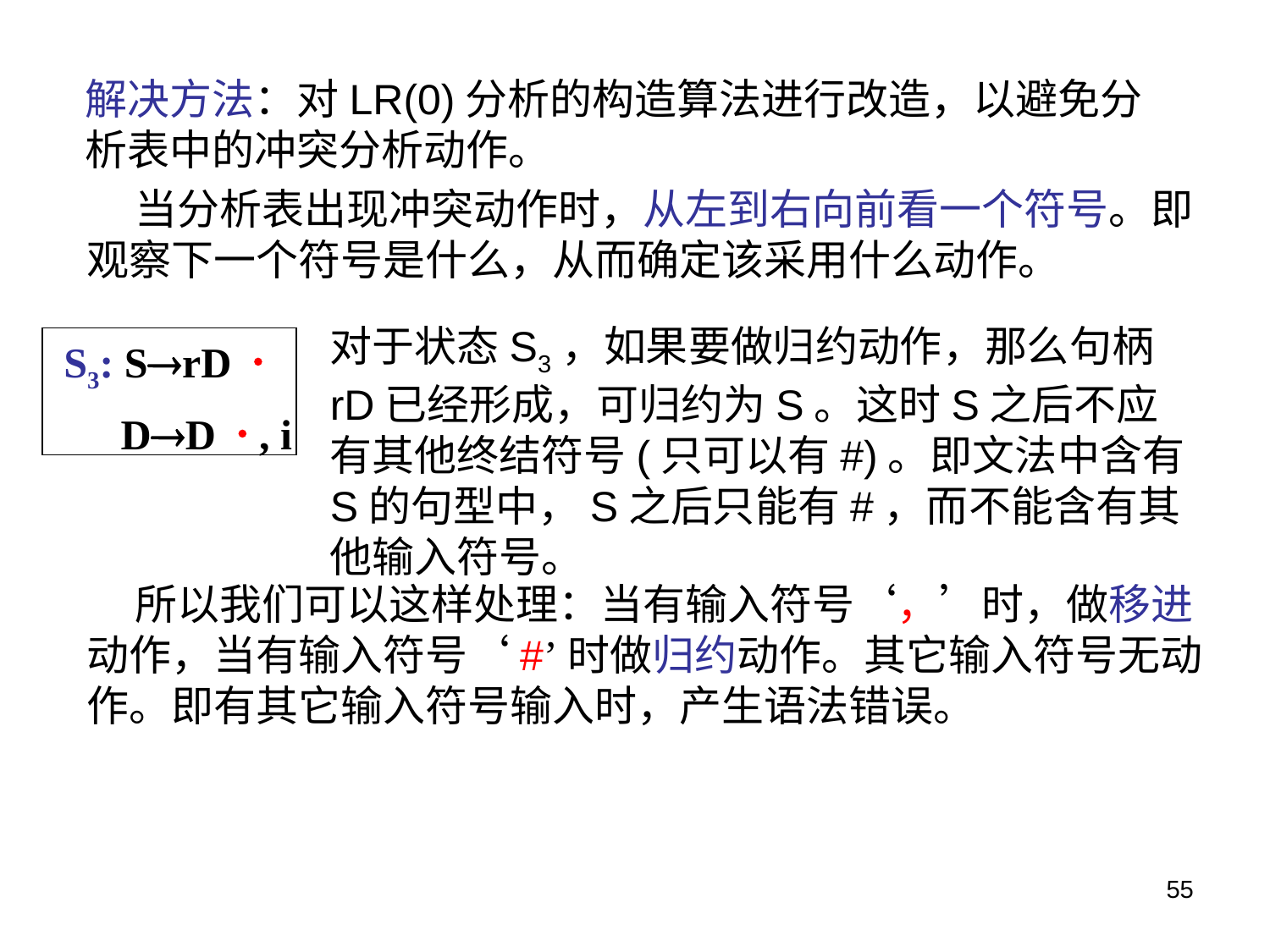

解决方法：对LR(0)分析的构造算法进行改造，以避免分析表中的冲突分析动作。
    当分析表出现冲突动作时，从左到右向前看一个符号。即观察下一个符号是什么，从而确定该采用什么动作。
对于状态S3，如果要做归约动作，那么句柄rD已经形成，可归约为S。这时S之后不应有其他终结符号(只可以有#)。即文法中含有S的句型中，S之后只能有#，而不能含有其他输入符号。
S3: S→rD ⋅
       D→D ⋅, i
    所以我们可以这样处理：当有输入符号‘，’时，做移进动作，当有输入符号‘#’时做归约动作。其它输入符号无动作。即有其它输入符号输入时，产生语法错误。

55